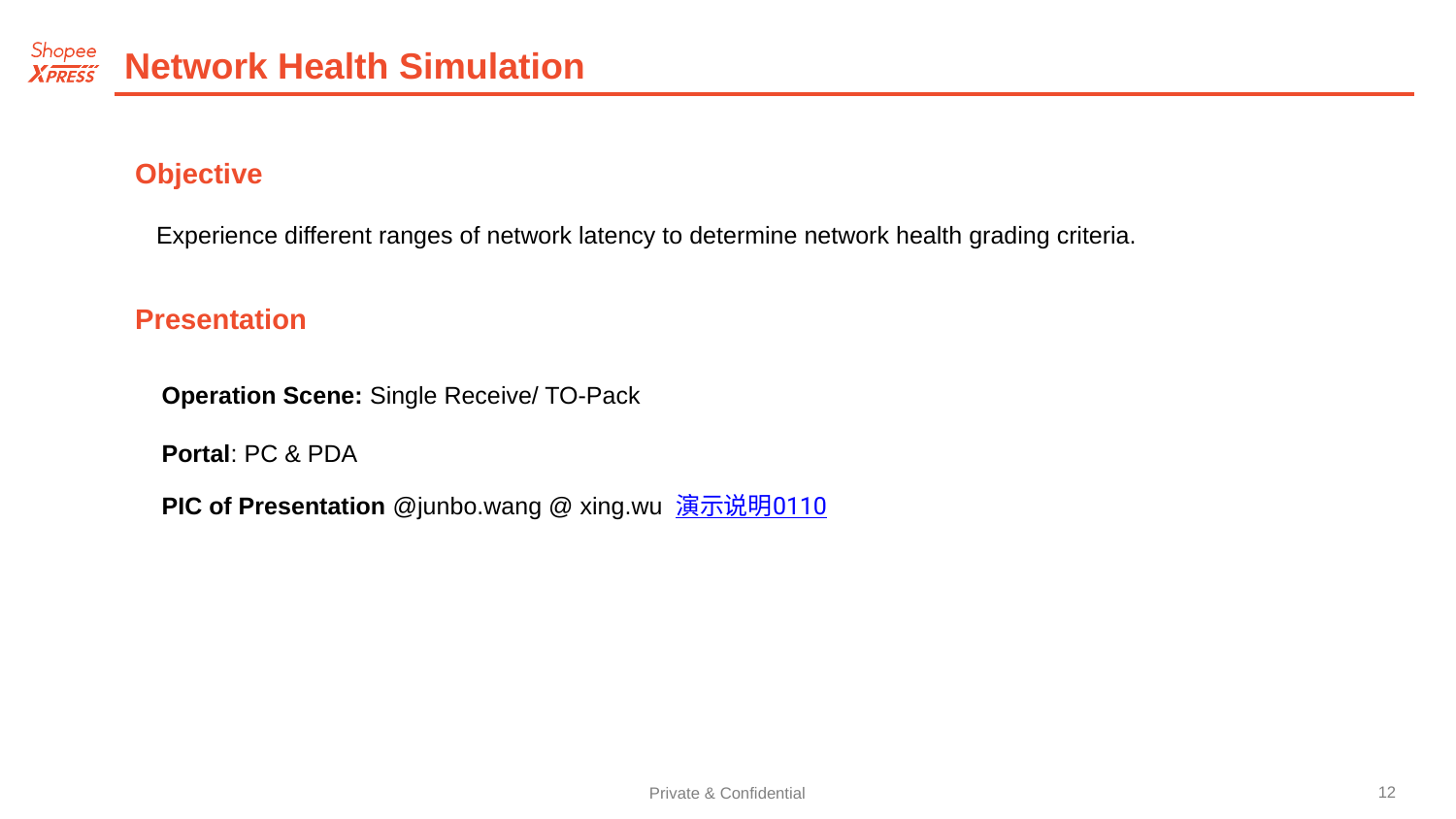

Network Health Simulation
Objective
Experience different ranges of network latency to determine network health grading criteria.
Presentation
Operation Scene: Single Receive/ TO-Pack
Portal: PC & PDA
PIC of Presentation @junbo.wang @ xing.wu 演示说明0110